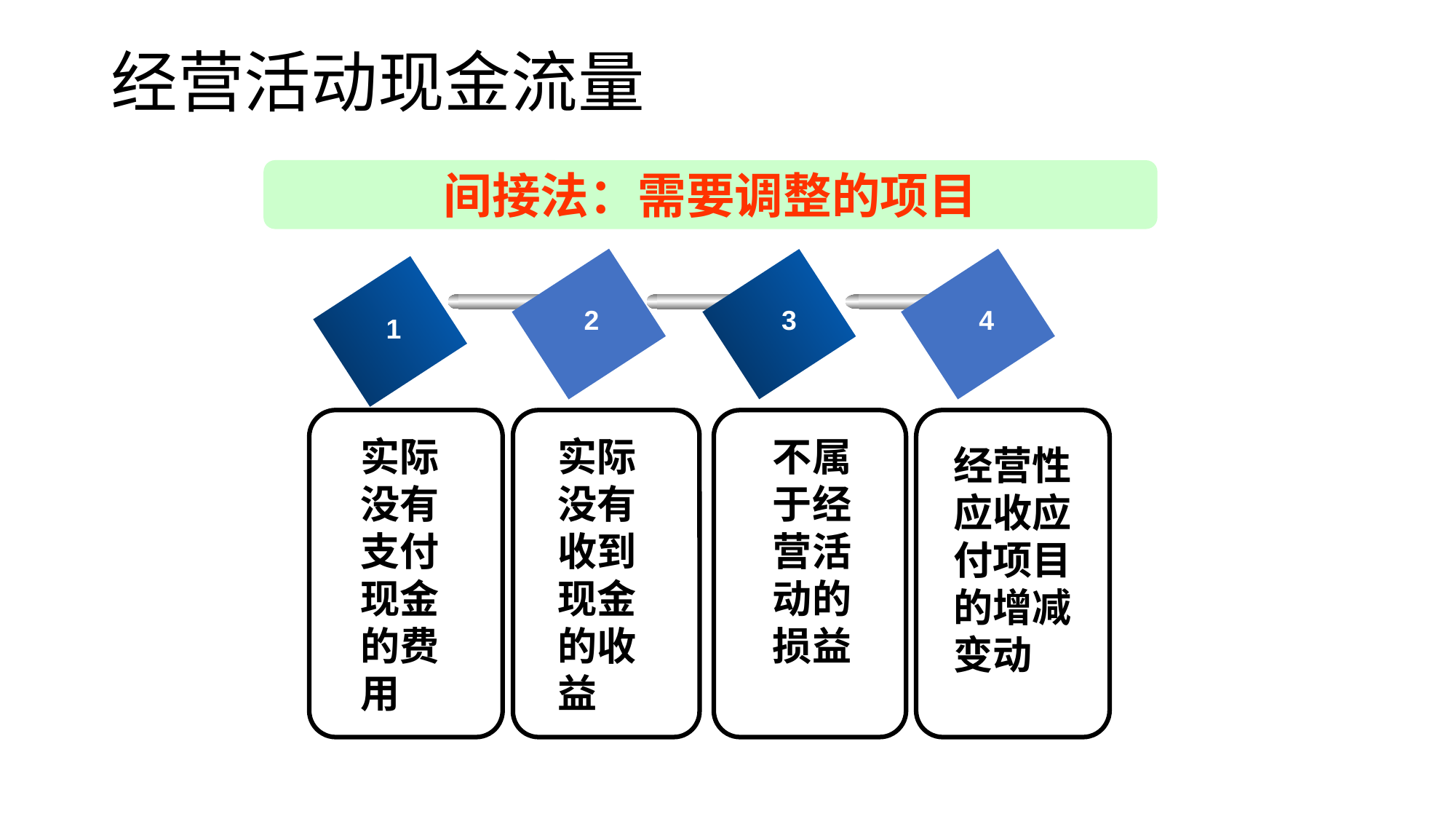

# 经营活动现金流量
间接法：需要调整的项目

2
3
4
1

不属于经营活动的损益
实际没有支付现金的费用
实际没有收到现金的收益
经营性应收应付项目的增减变动
2023/3/30
45